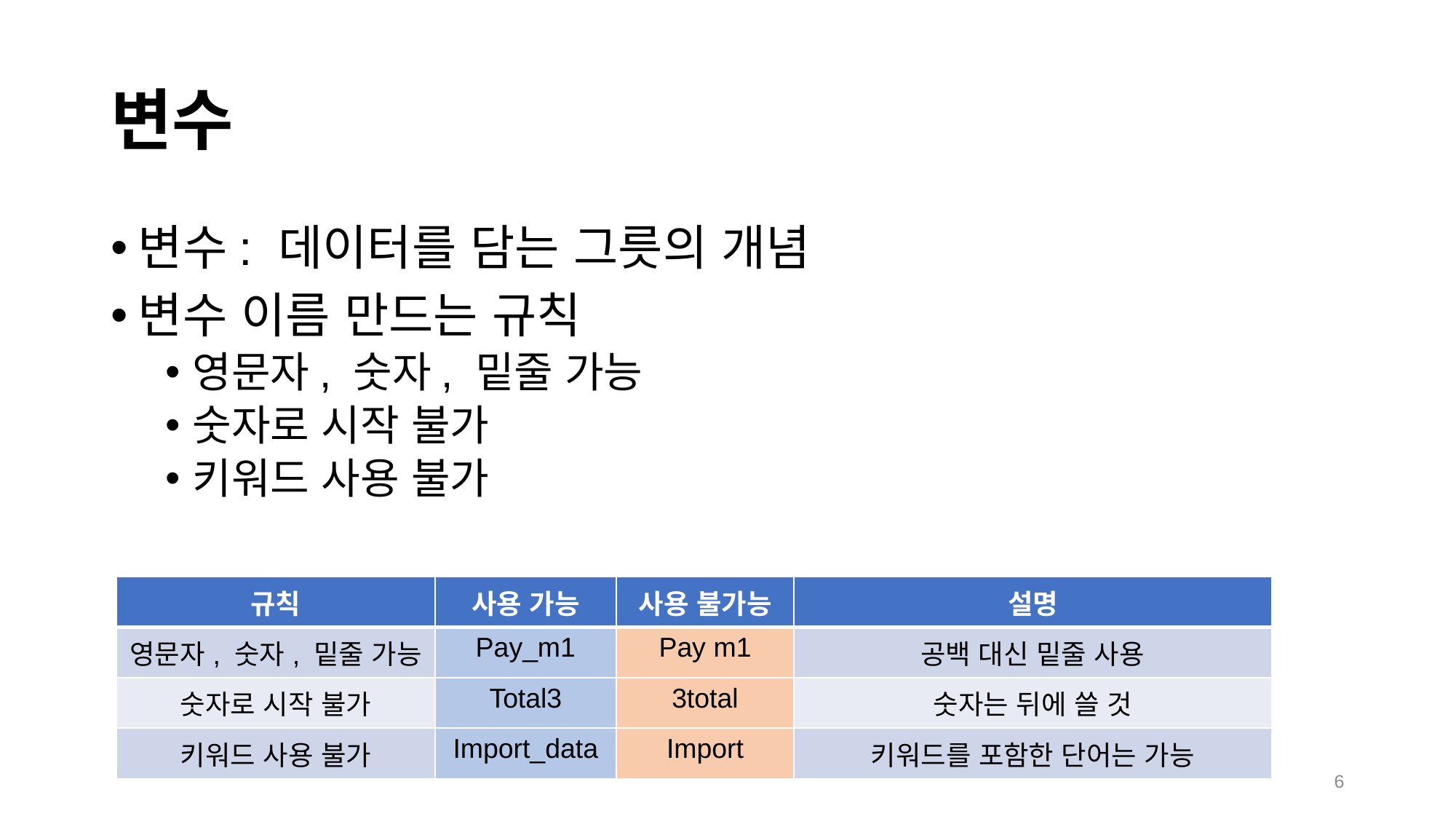

# 변수
변수: 데이터를 담는 그릇의 개념
변수 이름 만드는 규칙
영문자, 숫자, 밑줄 가능
숫자로 시작 불가
키워드 사용 불가
| 규칙 | 사용 가능 | 사용 불가능 | 설명 |
| --- | --- | --- | --- |
| 영문자, 숫자, 밑줄 가능 | Pay\_m1 | Pay m1 | 공백 대신 밑줄 사용 |
| 숫자로 시작 불가 | Total3 | 3total | 숫자는 뒤에 쓸 것 |
| 키워드 사용 불가 | Import\_data | Import | 키워드를 포함한 단어는 가능 |
6